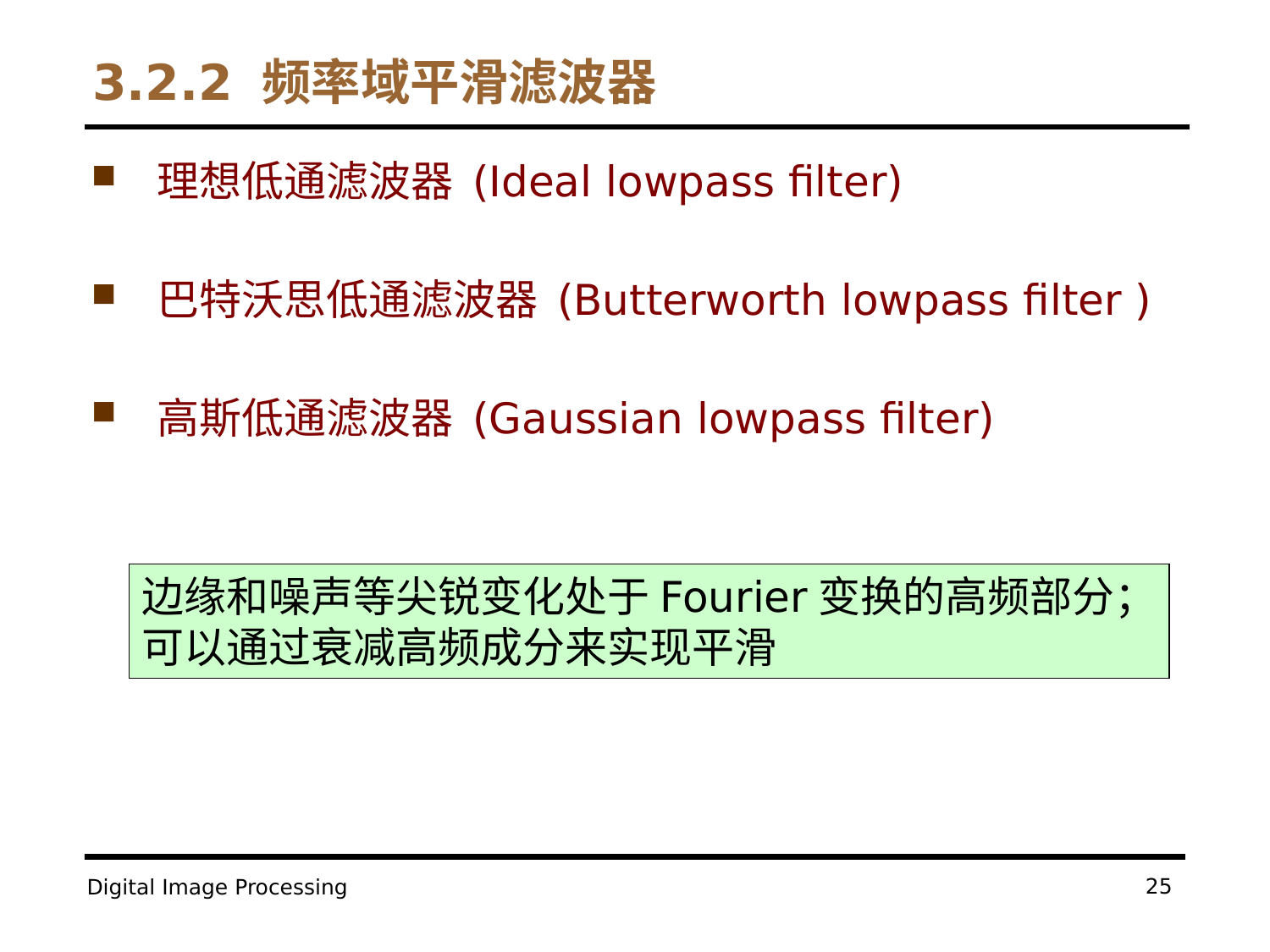

# 3.2.2 频率域平滑滤波器
理想低通滤波器 (Ideal lowpass filter)

巴特沃思低通滤波器 (Butterworth lowpass filter )

高斯低通滤波器 (Gaussian lowpass filter)

边缘和噪声等尖锐变化处于Fourier变换的高频部分；
可以通过衰减高频成分来实现平滑
25
Digital Image Processing